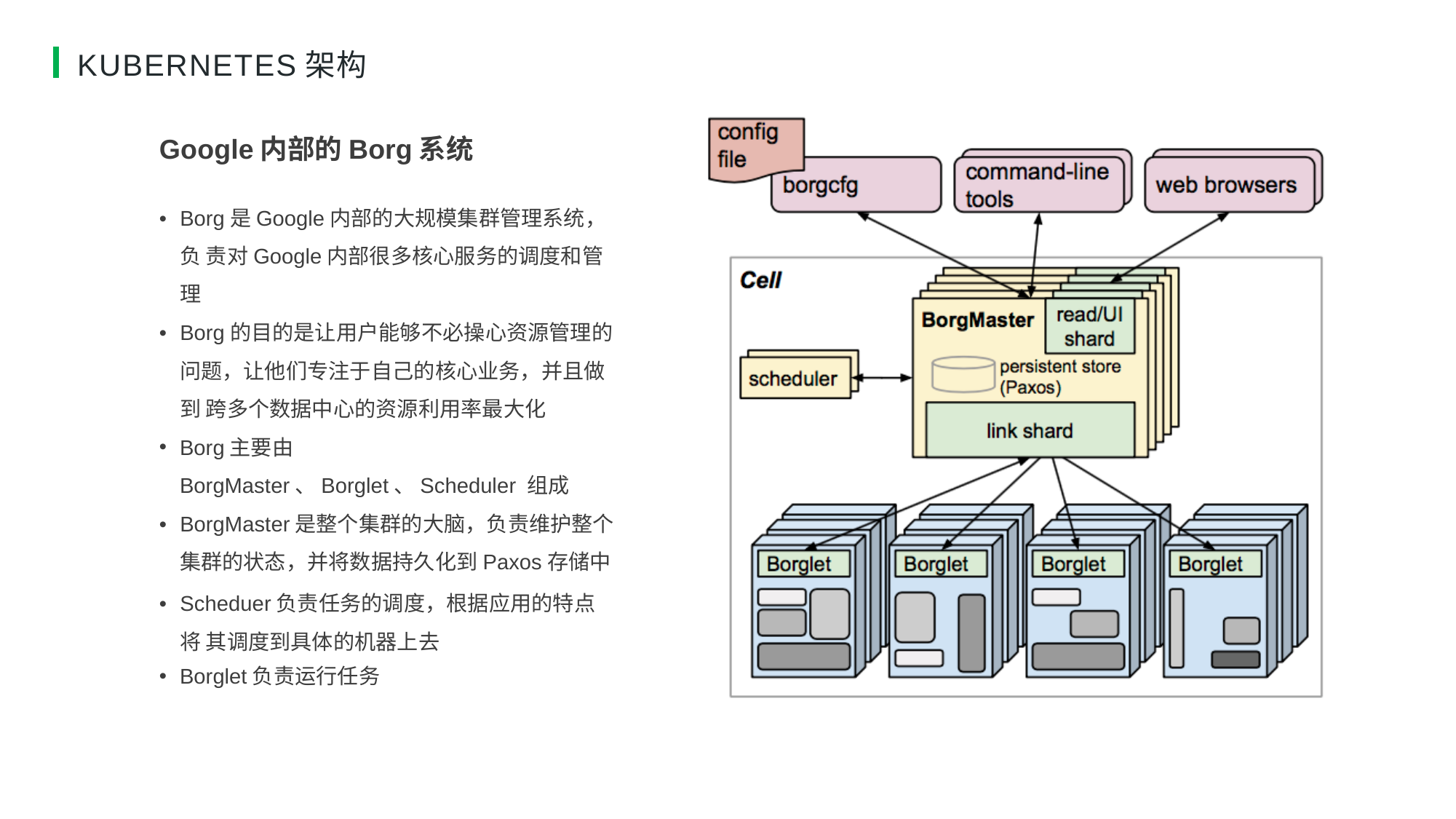

# KUBERNETES架构

Google内部的Borg系统

•  Borg是Google内部的大规模集群管理系统，负 责对Google内部很多核心服务的调度和管理
•  Borg的目的是让用户能够不必操心资源管理的 问题，让他们专注于自己的核心业务，并且做到 跨多个数据中心的资源利用率最大化
Borg主要由BorgMaster、Borglet、Scheduler 组成
•  BorgMaster是整个集群的大脑，负责维护整个 集群的状态，并将数据持久化到Paxos存储中
•  Scheduer负责任务的调度，根据应用的特点将 其调度到具体的机器上去
Borglet负责运行任务